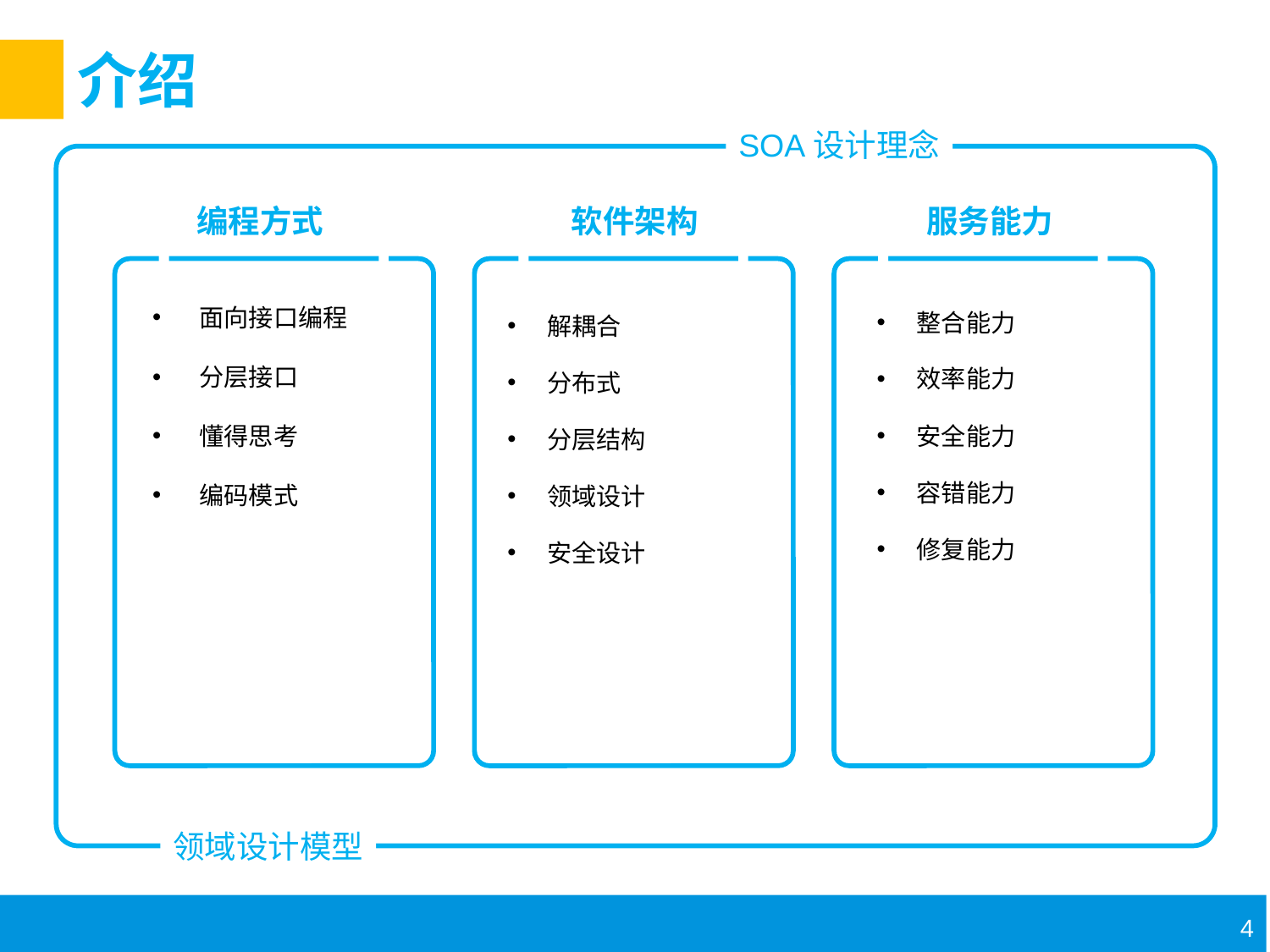

# 介绍
SOA设计理念

编程方式
服务能力
软件架构

整合能力
效率能力
安全能力
容错能力
修复能力
解耦合
分布式
分层结构
领域设计
安全设计
  面向接口编程
  分层接口
  懂得思考

  编码模式
领域设计模型